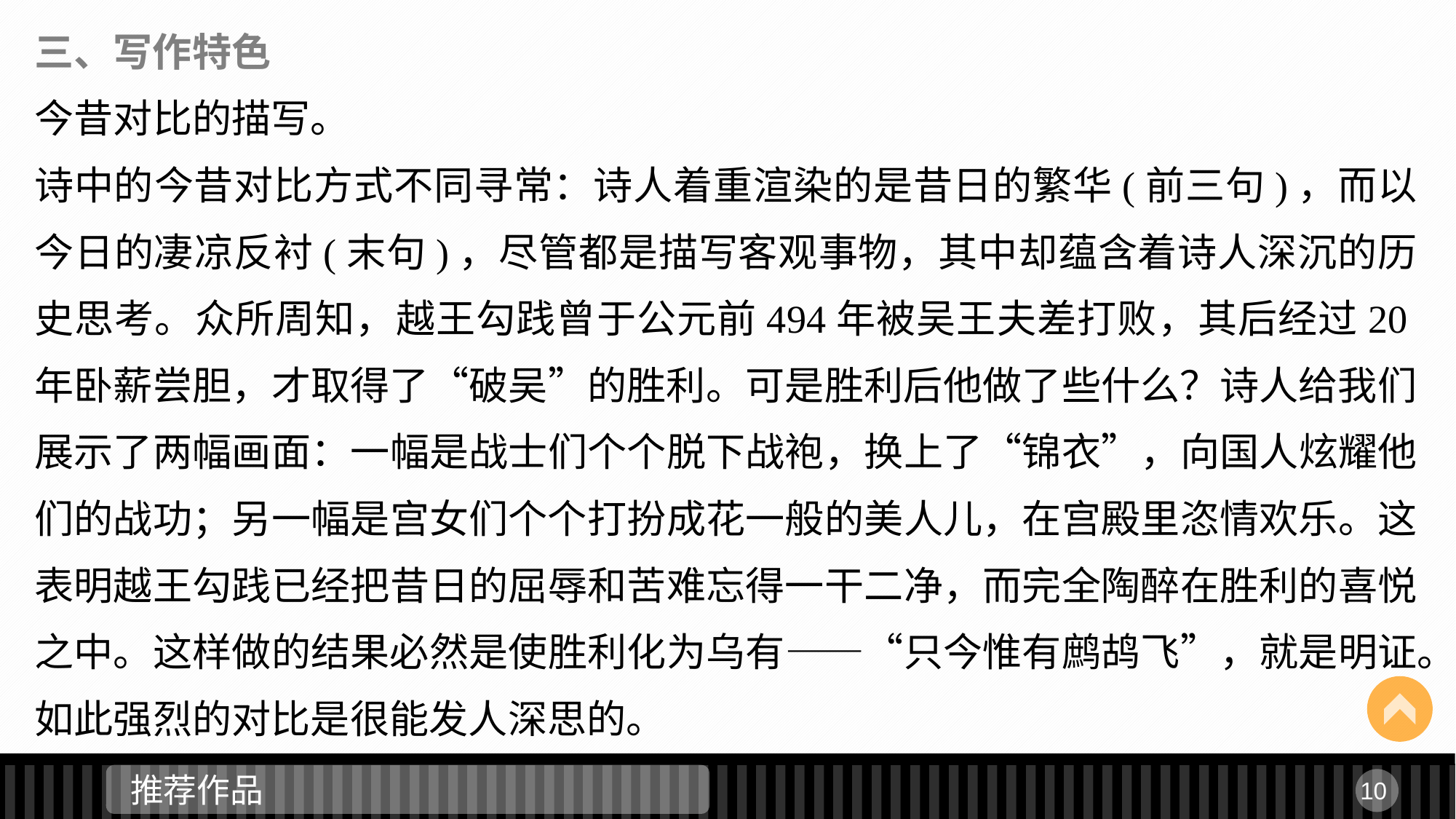

三、写作特色
今昔对比的描写。
诗中的今昔对比方式不同寻常：诗人着重渲染的是昔日的繁华(前三句)，而以今日的凄凉反衬(末句)，尽管都是描写客观事物，其中却蕴含着诗人深沉的历史思考。众所周知，越王勾践曾于公元前494年被吴王夫差打败，其后经过20年卧薪尝胆，才取得了“破吴”的胜利。可是胜利后他做了些什么？诗人给我们展示了两幅画面：一幅是战士们个个脱下战袍，换上了“锦衣”，向国人炫耀他们的战功；另一幅是宫女们个个打扮成花一般的美人儿，在宫殿里恣情欢乐。这表明越王勾践已经把昔日的屈辱和苦难忘得一干二净，而完全陶醉在胜利的喜悦之中。这样做的结果必然是使胜利化为乌有——“只今惟有鹧鸪飞”，就是明证。如此强烈的对比是很能发人深思的。